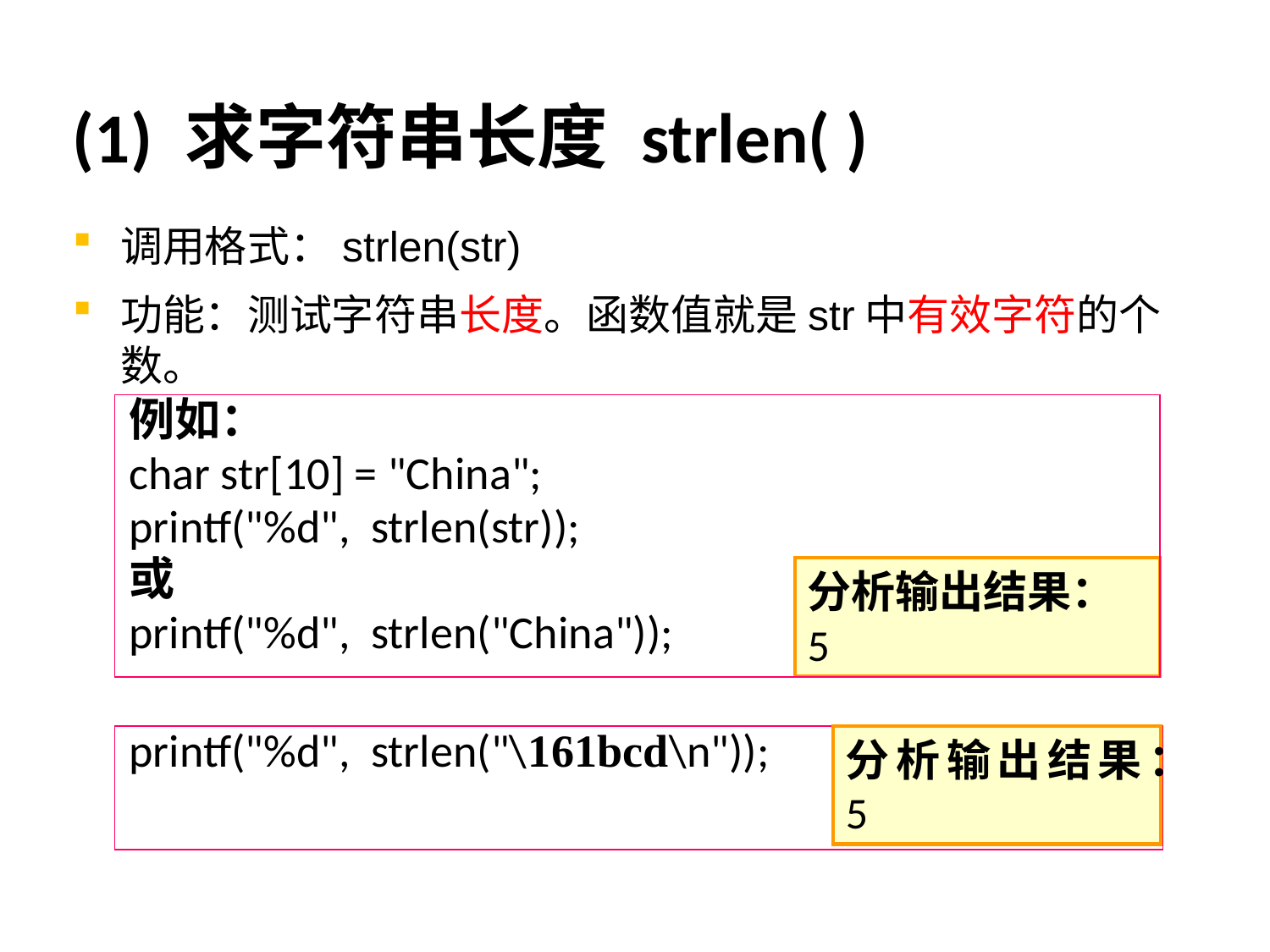

# (1) 求字符串长度 strlen( )
调用格式：strlen(str)
功能：测试字符串长度。函数值就是str中有效字符的个数。
例如：
char str[10] = "China";
printf("%d",  strlen(str));
或
printf("%d",  strlen("China"));
分析输出结果：
5
printf("%d",  strlen("\161bcd\n"));
分析输出结果：5